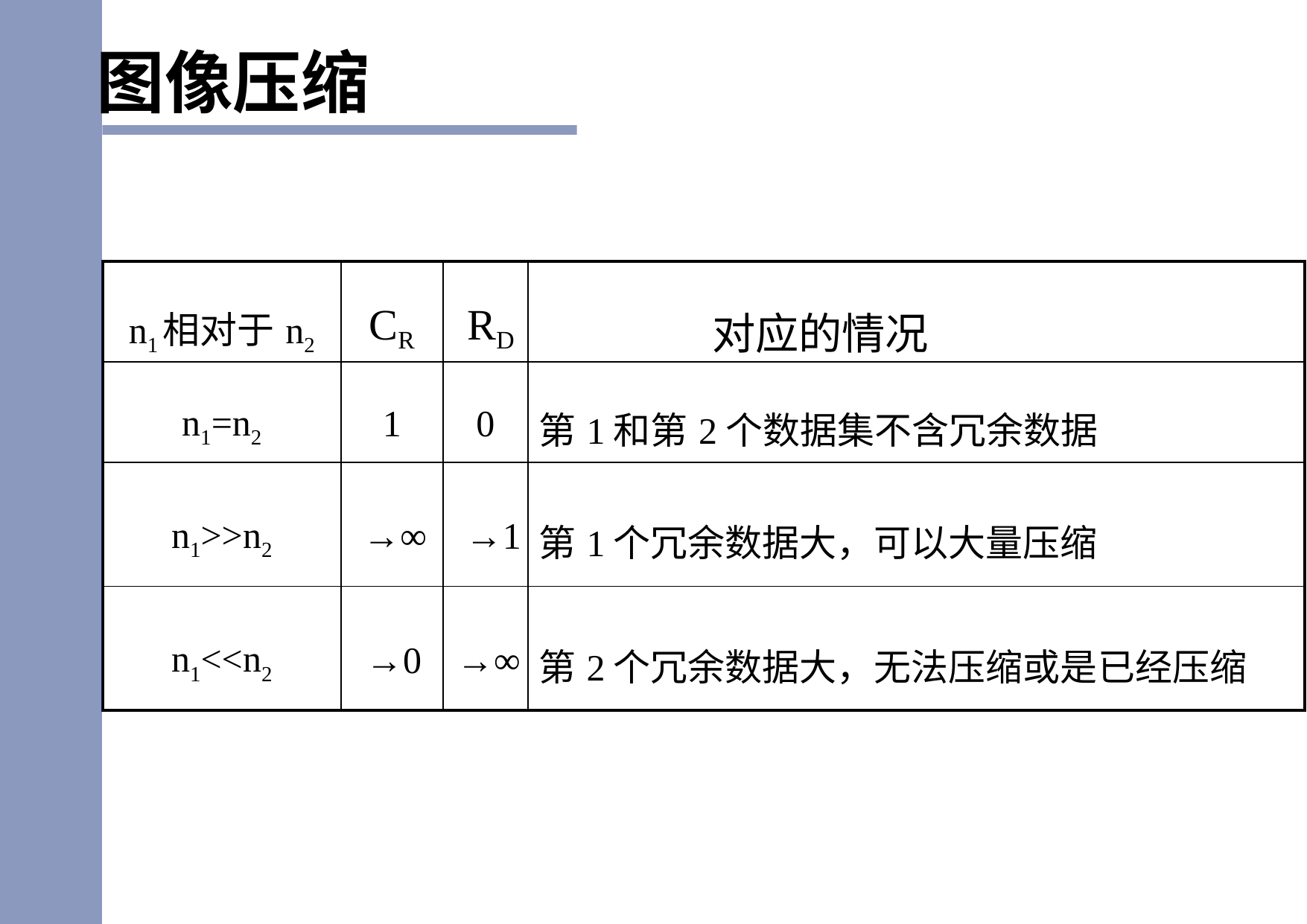

图像压缩

| n1相对于n2 | CR | RD | 对应的情况 |
| --- | --- | --- | --- |
| n1=n2 | 1 | 0 | 第1和第2个数据集不含冗余数据 |
| n1>>n2 | →∞ | →1 | 第1个冗余数据大，可以大量压缩 |
| n1<<n2 | →0 | →∞ | 第2个冗余数据大，无法压缩或是已经压缩 |